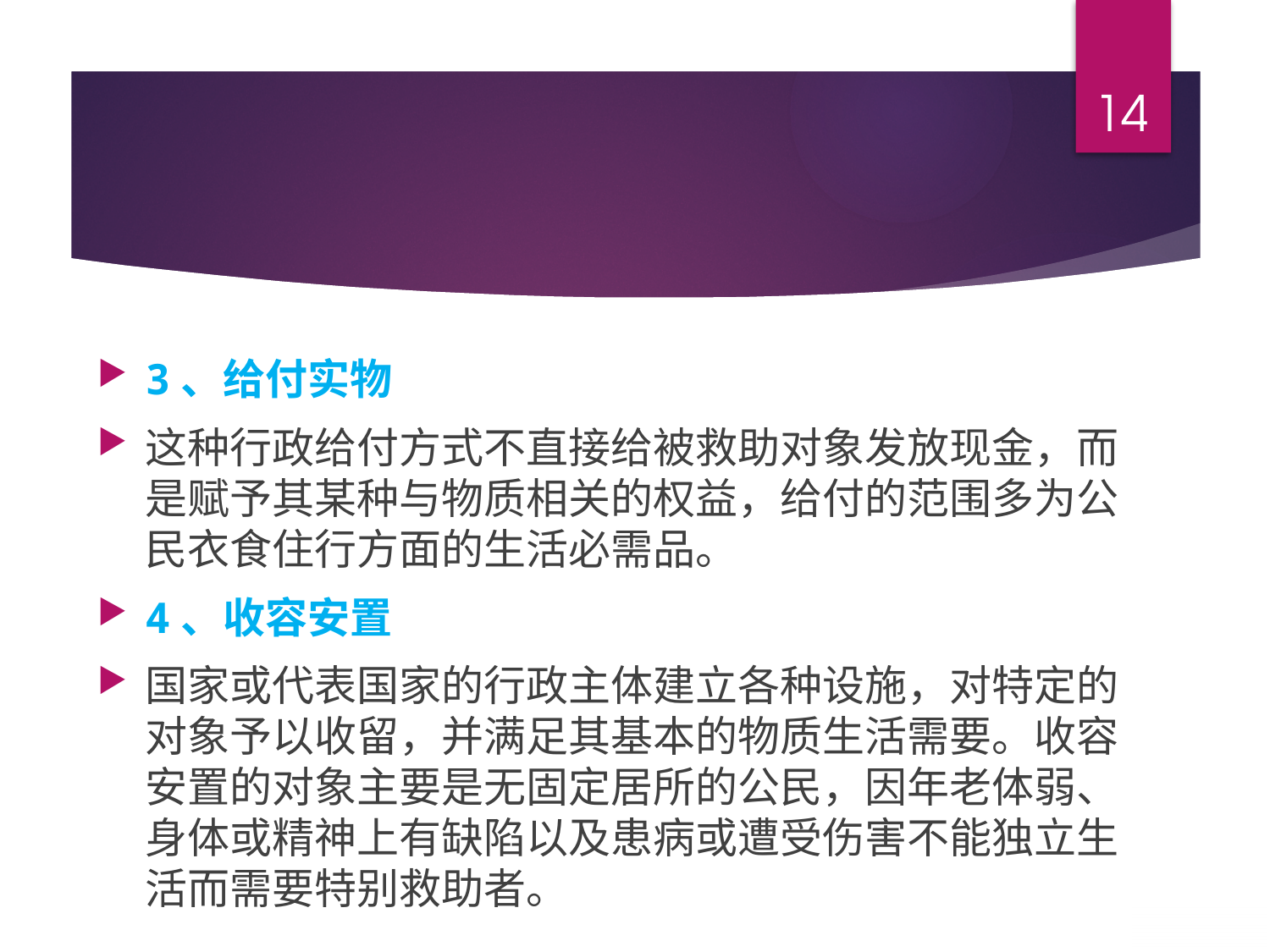

14
#
3、给付实物
这种行政给付方式不直接给被救助对象发放现金，而是赋予其某种与物质相关的权益，给付的范围多为公民衣食住行方面的生活必需品。
4、收容安置
国家或代表国家的行政主体建立各种设施，对特定的对象予以收留，并满足其基本的物质生活需要。收容安置的对象主要是无固定居所的公民，因年老体弱、身体或精神上有缺陷以及患病或遭受伤害不能独立生活而需要特别救助者。